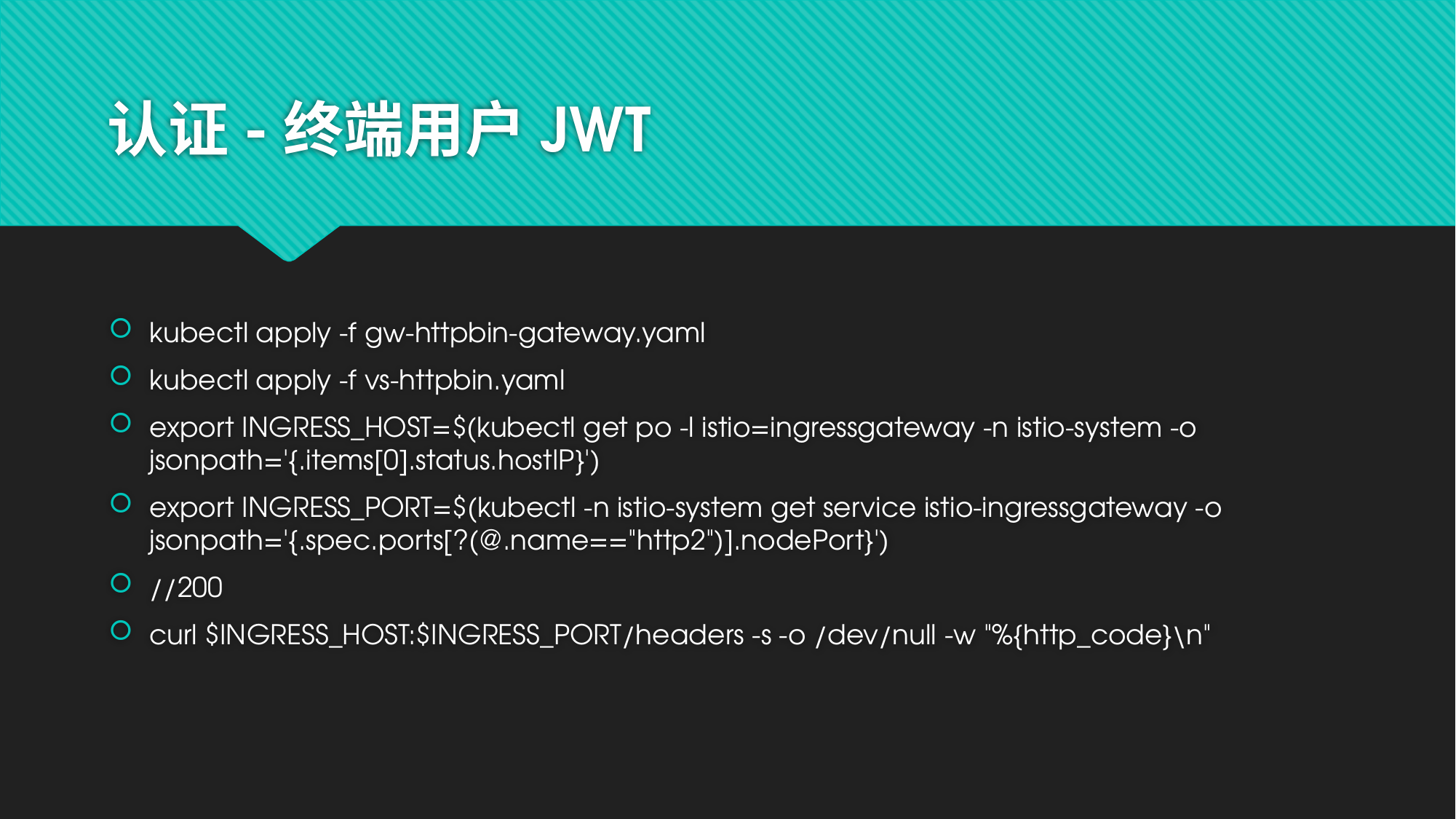

# 认证-终端用户JWT
kubectl apply -f gw-httpbin-gateway.yaml
kubectl apply -f vs-httpbin.yaml
export INGRESS_HOST=$(kubectl get po -l istio=ingressgateway -n istio-system -o jsonpath='{.items[0].status.hostIP}')
export INGRESS_PORT=$(kubectl -n istio-system get service istio-ingressgateway -o jsonpath='{.spec.ports[?(@.name=="http2")].nodePort}')
//200
curl $INGRESS_HOST:$INGRESS_PORT/headers -s -o /dev/null -w "%{http_code}\n"